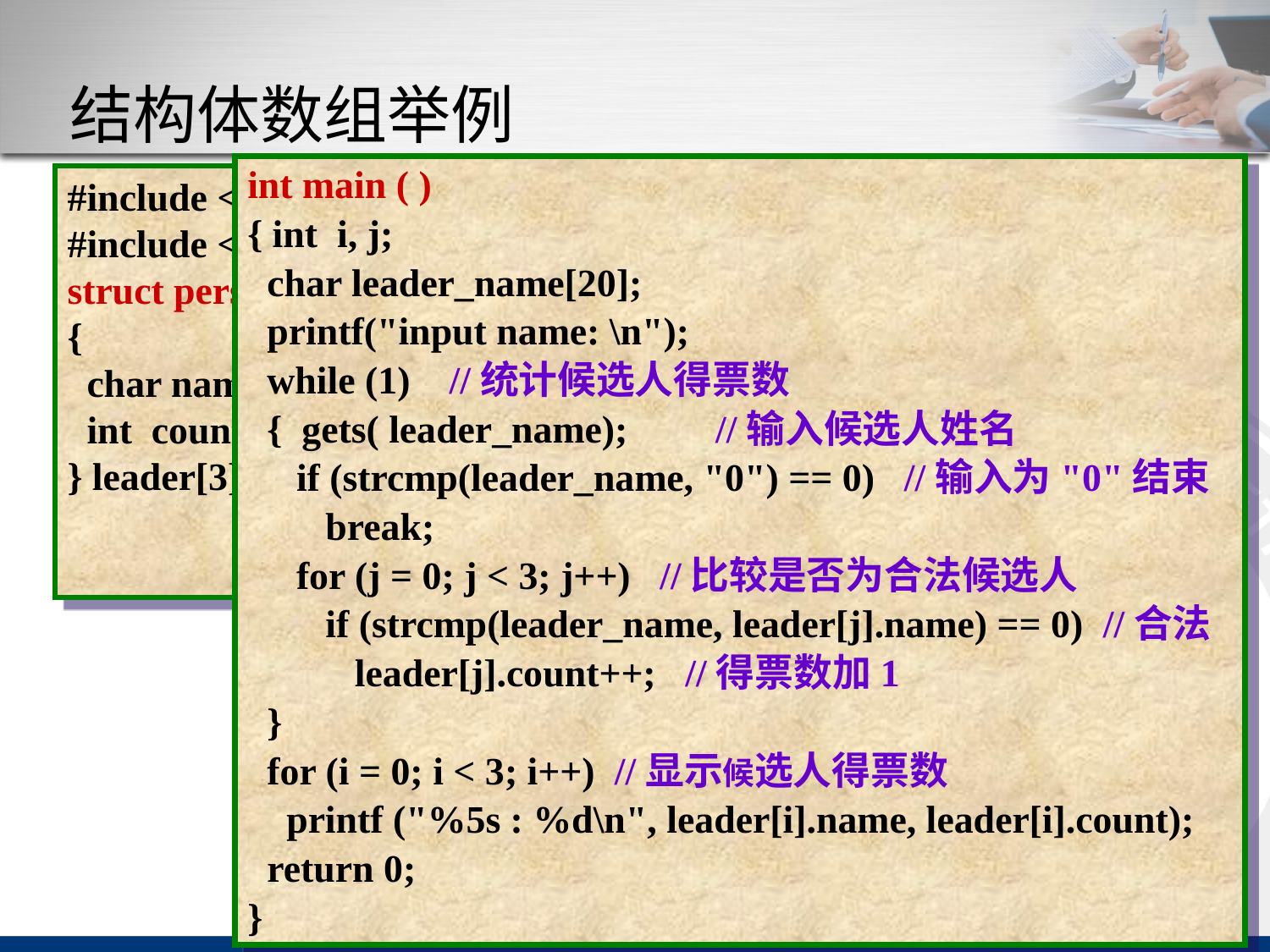

# 结构体数组举例
int main ( )
{ int  i, j;
  char leader_name[20];
  printf("input name: \n");
  while (1)    //统计候选人得票数
  {  gets( leader_name);         //输入候选人姓名
     if (strcmp(leader_name, "0") == 0)   //输入为"0"结束
        break;
     for (j = 0; j < 3; j++)   //比较是否为合法候选人
        if (strcmp(leader_name, leader[j].name) == 0)  //合法
           leader[j].count++;   //得票数加1
  }
  for (i = 0; i < 3; i++)  //显示候选人得票数
    printf ("%5s : %d\n", leader[i].name, leader[i].count);
  return 0;
}
【例】统计侯选人选票（输入0结束）
#include <stdio.h>
#include <string.h>
struct person
{
  char name[20];   //候选人姓名
  int  count;            //得票数
} leader[3] = { "Li", 0,
                         "Zhang", 0,
                         "Wang", 0 };